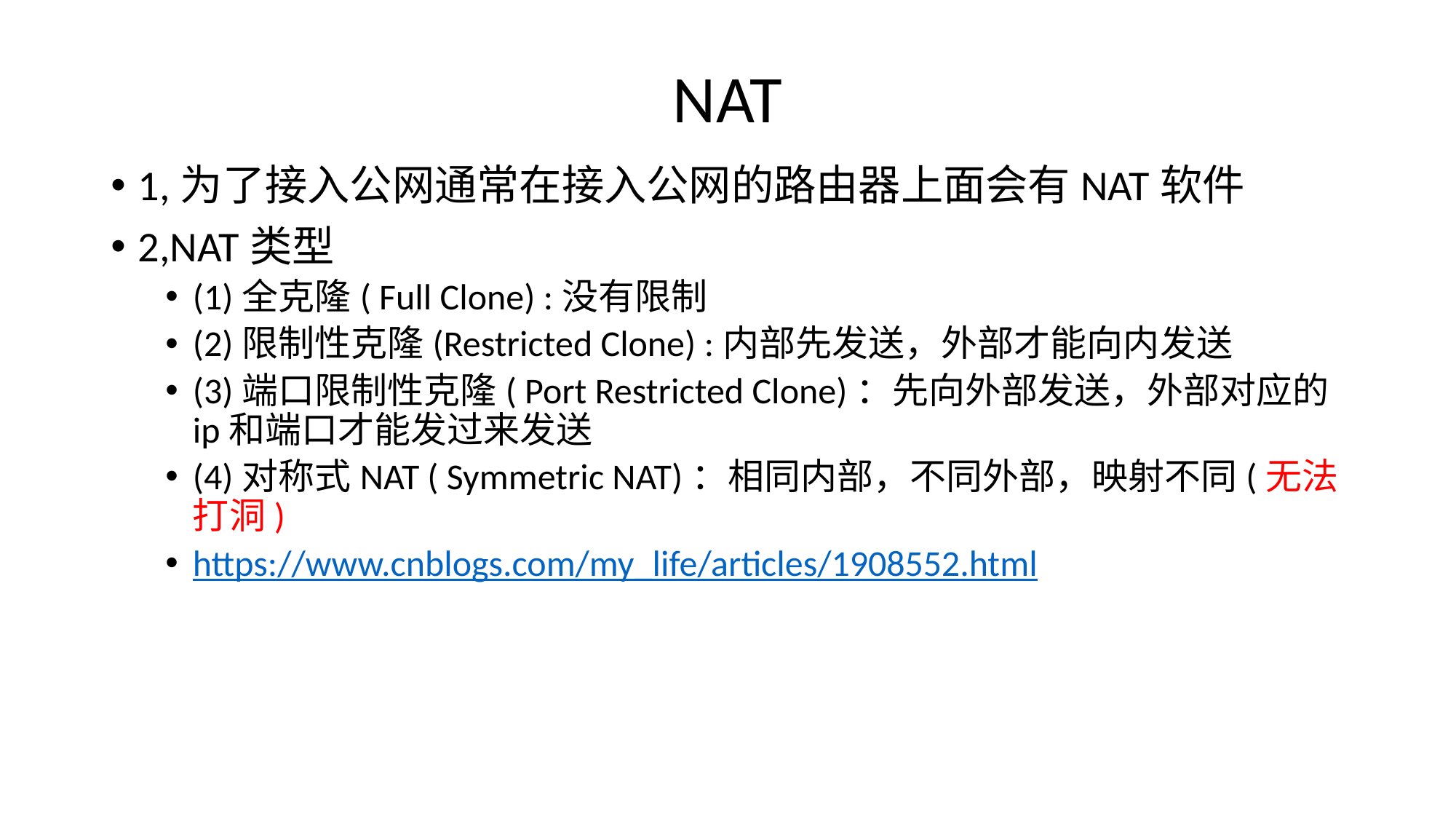

# NAT
1,为了接入公网通常在接入公网的路由器上面会有NAT软件
2,NAT类型
(1)全克隆( Full Clone) :没有限制
(2)限制性克隆(Restricted Clone) :内部先发送，外部才能向内发送
(3)端口限制性克隆( Port Restricted Clone)：先向外部发送，外部对应的ip和端口才能发过来发送
(4)对称式NAT ( Symmetric NAT)：相同内部，不同外部，映射不同(无法打洞)
https://www.cnblogs.com/my_life/articles/1908552.html